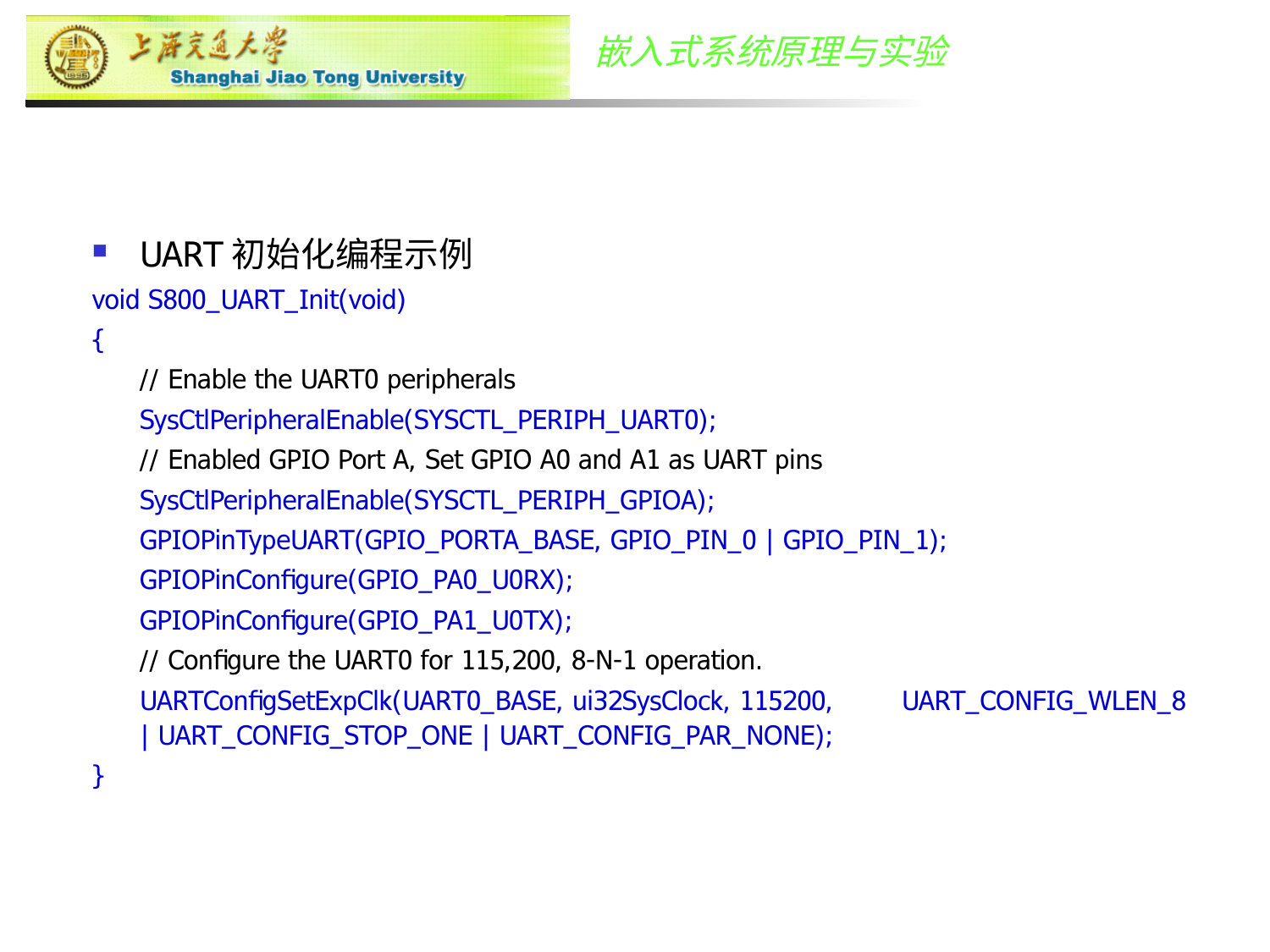

UART初始化编程示例
void S800_UART_Init(void)
{
	// Enable the UART0 peripherals
	SysCtlPeripheralEnable(SYSCTL_PERIPH_UART0);
	// Enabled GPIO Port A, Set GPIO A0 and A1 as UART pins
	SysCtlPeripheralEnable(SYSCTL_PERIPH_GPIOA);
	GPIOPinTypeUART(GPIO_PORTA_BASE, GPIO_PIN_0 | GPIO_PIN_1);
	GPIOPinConfigure(GPIO_PA0_U0RX);
  	GPIOPinConfigure(GPIO_PA1_U0TX);
	// Configure the UART0 for 115,200, 8-N-1 operation.
	UARTConfigSetExpClk(UART0_BASE, ui32SysClock, 115200, 	UART_CONFIG_WLEN_8 | UART_CONFIG_STOP_ONE | UART_CONFIG_PAR_NONE);
}